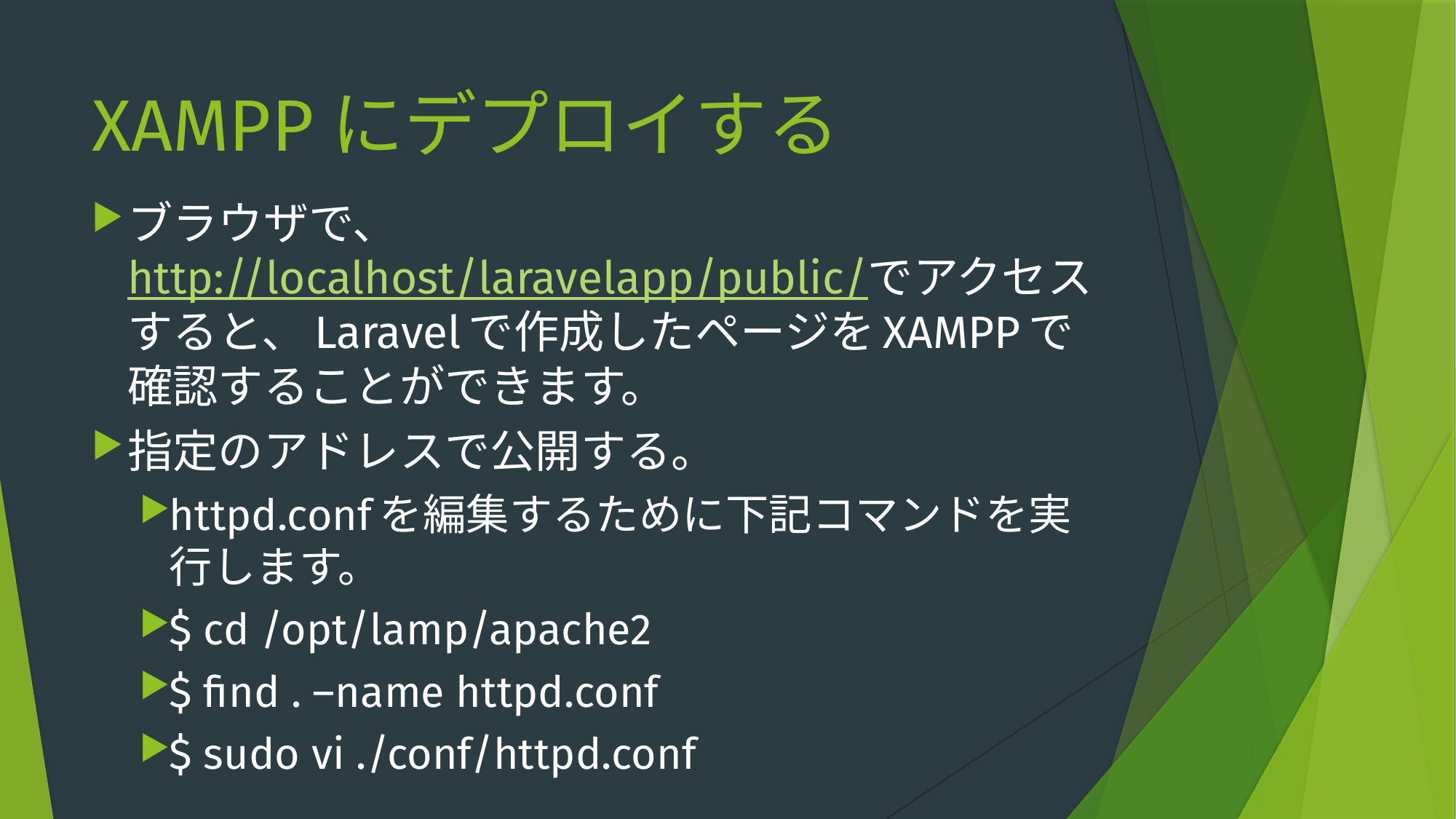

# XAMPPにデプロイする
ブラウザで、http://localhost/laravelapp/public/でアクセスすると、Laravelで作成したページをXAMPPで確認することができます。
指定のアドレスで公開する。
httpd.confを編集するために下記コマンドを実行します。
$ cd /opt/lamp/apache2
$ find . –name httpd.conf
$ sudo vi ./conf/httpd.conf